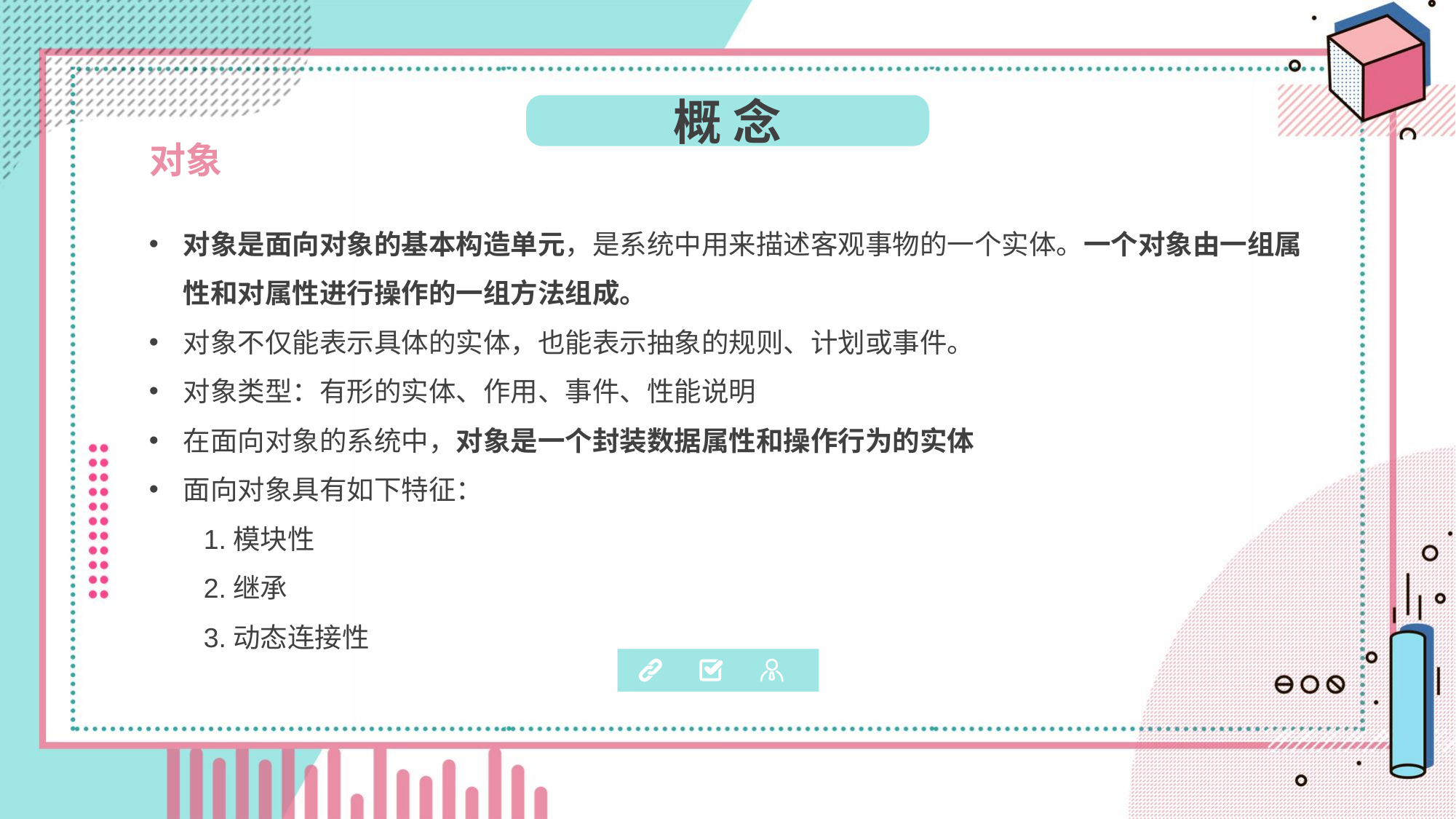

概 念
对象
对象是面向对象的基本构造单元，是系统中用来描述客观事物的一个实体。一个对象由一组属性和对属性进行操作的一组方法组成。
对象不仅能表示具体的实体，也能表示抽象的规则、计划或事件。
对象类型：有形的实体、作用、事件、性能说明
在面向对象的系统中，对象是一个封装数据属性和操作行为的实体
面向对象具有如下特征：
1.模块性
2.继承
3.动态连接性